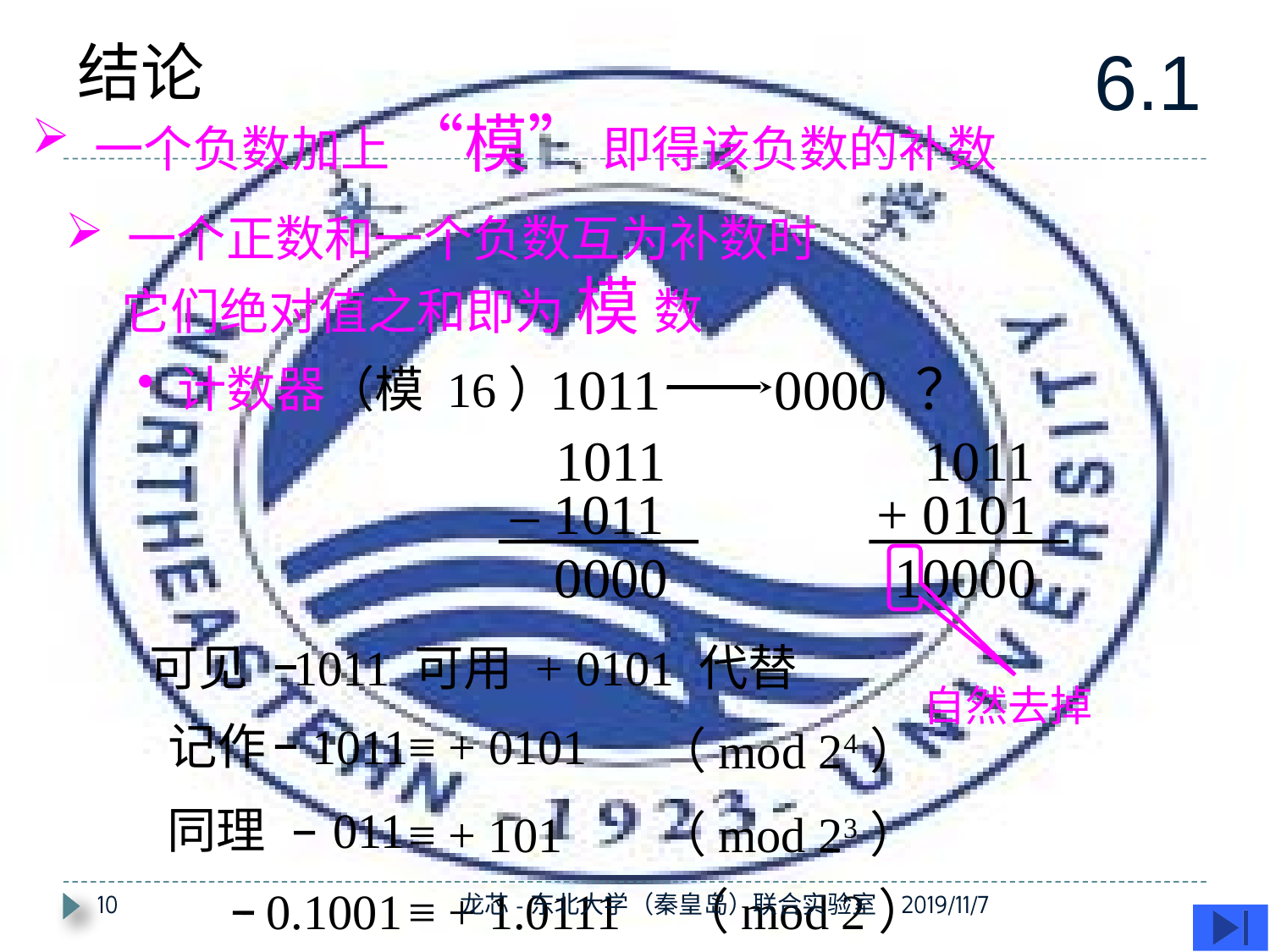

6.1
结论
 一个负数加上 “模” 即得该负数的补数
 一个正数和一个负数互为补数时
    它们绝对值之和即为 模 数
1011        0000 ？

 计数器（模 16）
1011
 1011
– 1011

+ 0101

0000
10000

自然去掉
可见   1011 可用 + 0101 代替

记作   1011

≡ + 0101
（mod 24）
同理     011

≡ + 101
（mod 23）
  0.1001

≡ + 1.0111
 （mod 2）
10
龙芯-东北大学（秦皇岛）联合实验室
2019/11/7